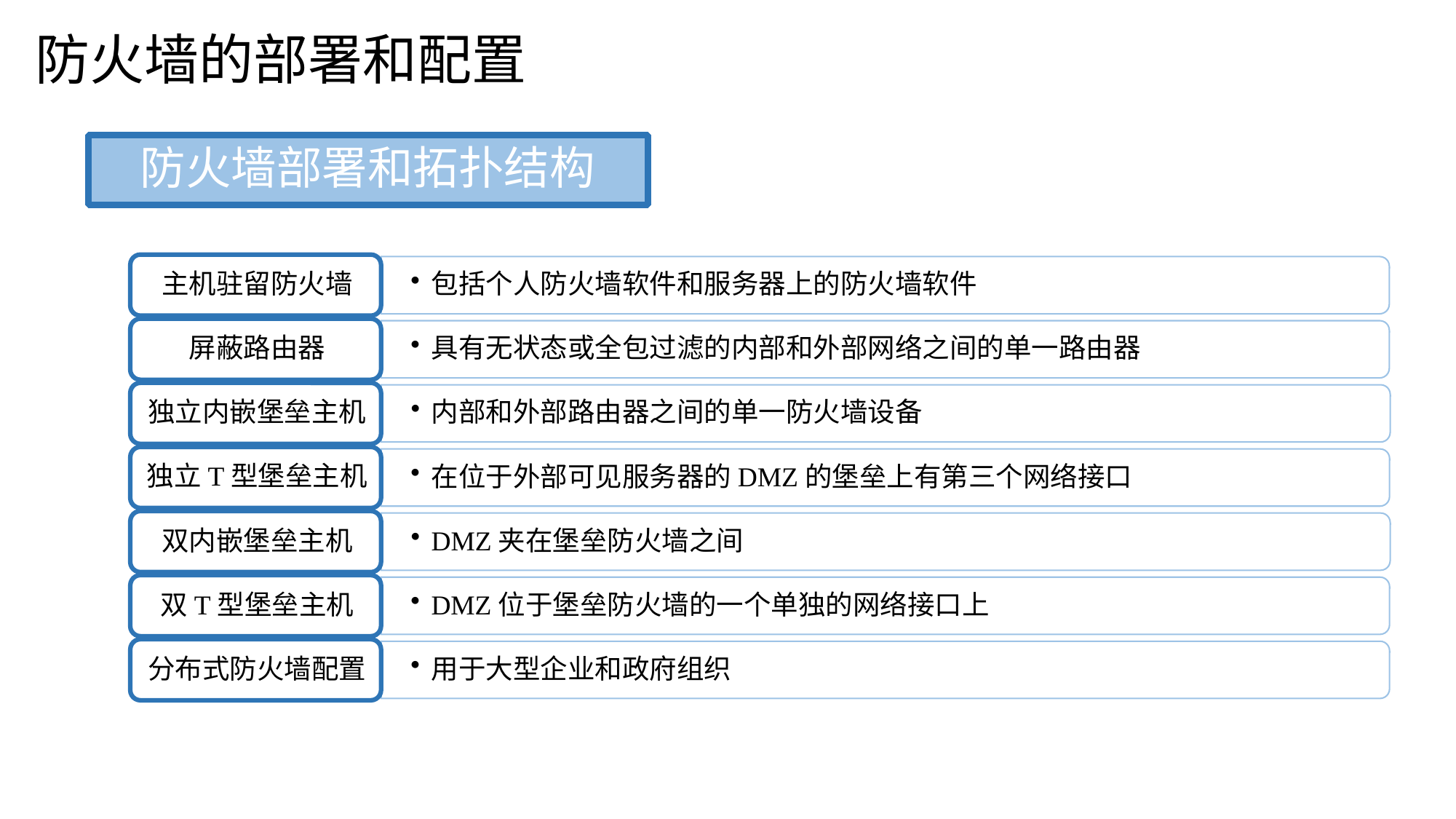

防火墙的部署和配置
防火墙部署和拓扑结构
包括个人防火墙软件和服务器上的防火墙软件
主机驻留防火墙
具有无状态或全包过滤的内部和外部网络之间的单一路由器
屏蔽路由器
内部和外部路由器之间的单一防火墙设备
独立内嵌堡垒主机
在位于外部可见服务器的DMZ的堡垒上有第三个网络接口
独立T型堡垒主机
DMZ夹在堡垒防火墙之间
双内嵌堡垒主机
DMZ位于堡垒防火墙的一个单独的网络接口上
双T型堡垒主机
用于大型企业和政府组织
分布式防火墙配置